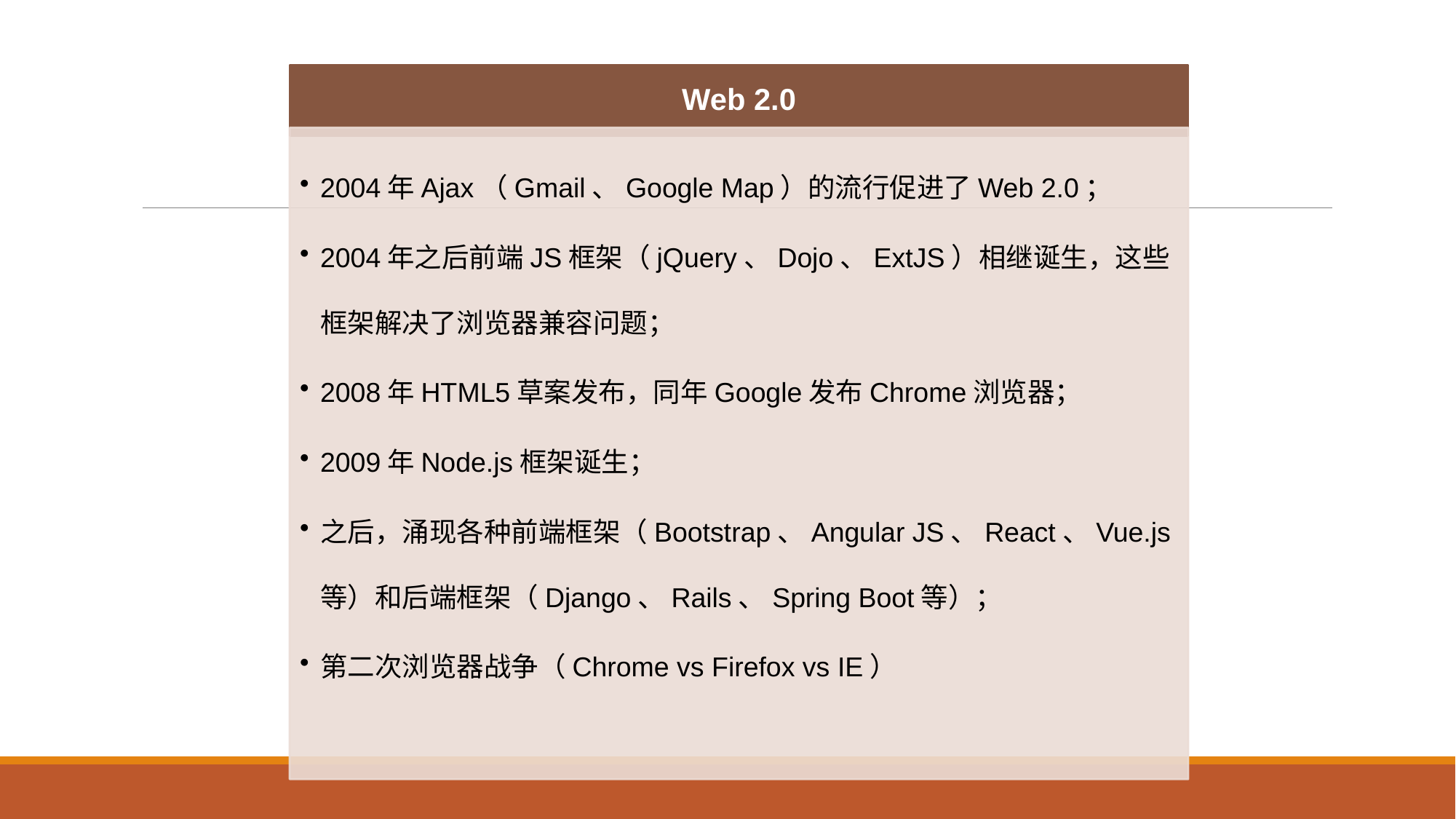

Web 2.0

2004年Ajax（Gmail、Google Map）的流行促进了Web 2.0；
2004年之后前端JS框架（jQuery、Dojo、ExtJS）相继诞生，这些框架解决了浏览器兼容问题；
2008年HTML5草案发布，同年Google发布Chrome浏览器；
2009年Node.js框架诞生；
之后，涌现各种前端框架（Bootstrap、Angular JS、React、Vue.js等）和后端框架（Django、Rails、Spring Boot等）；
第二次浏览器战争（Chrome vs Firefox vs IE）